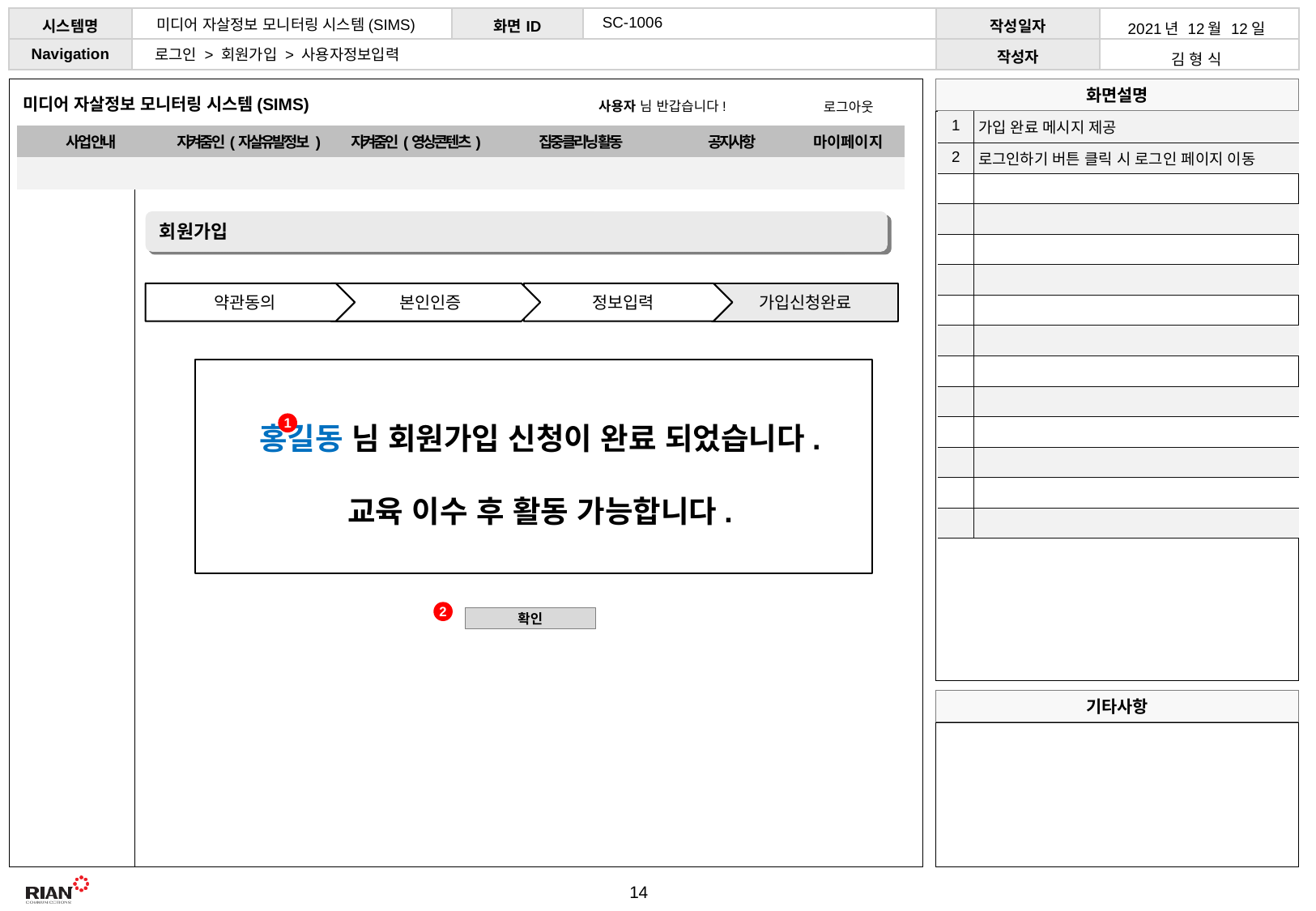

SC-1006
미디어 자살정보 모니터링 시스템(SIMS)
| 2021년 12월 12일 |
| --- |
| 김 형 식 |
로그인 > 회원가입 > 사용자정보입력
미디어 자살정보 모니터링 시스템(SIMS)
사용자 님 반갑습니다!
로그아웃
| 1 | 가입 완료 메시지 제공 |
| --- | --- |
| 2 | 로그인하기 버튼 클릭 시 로그인 페이지 이동 |
|  |  |
|  |  |
|  |  |
|  |  |
|  |  |
|  |  |
|  |  |
|  |  |
|  |  |
|  |  |
|  |  |
|  |  |
| 사업 안내 | 지켜줌인(자살유발정보 ) | 지켜줌인(영상콘텐츠) | 집중클리닝 활동 | 공지사항 | 마이페이지 |
| --- | --- | --- | --- | --- | --- |
|  |  |  |  |  |  |
회원가입
약관동의
정보입력
가입신청완료
본인인증

홍길동 님 회원가입 신청이 완료 되었습니다.

교육 이수 후 활동 가능합니다.
1
2
확인